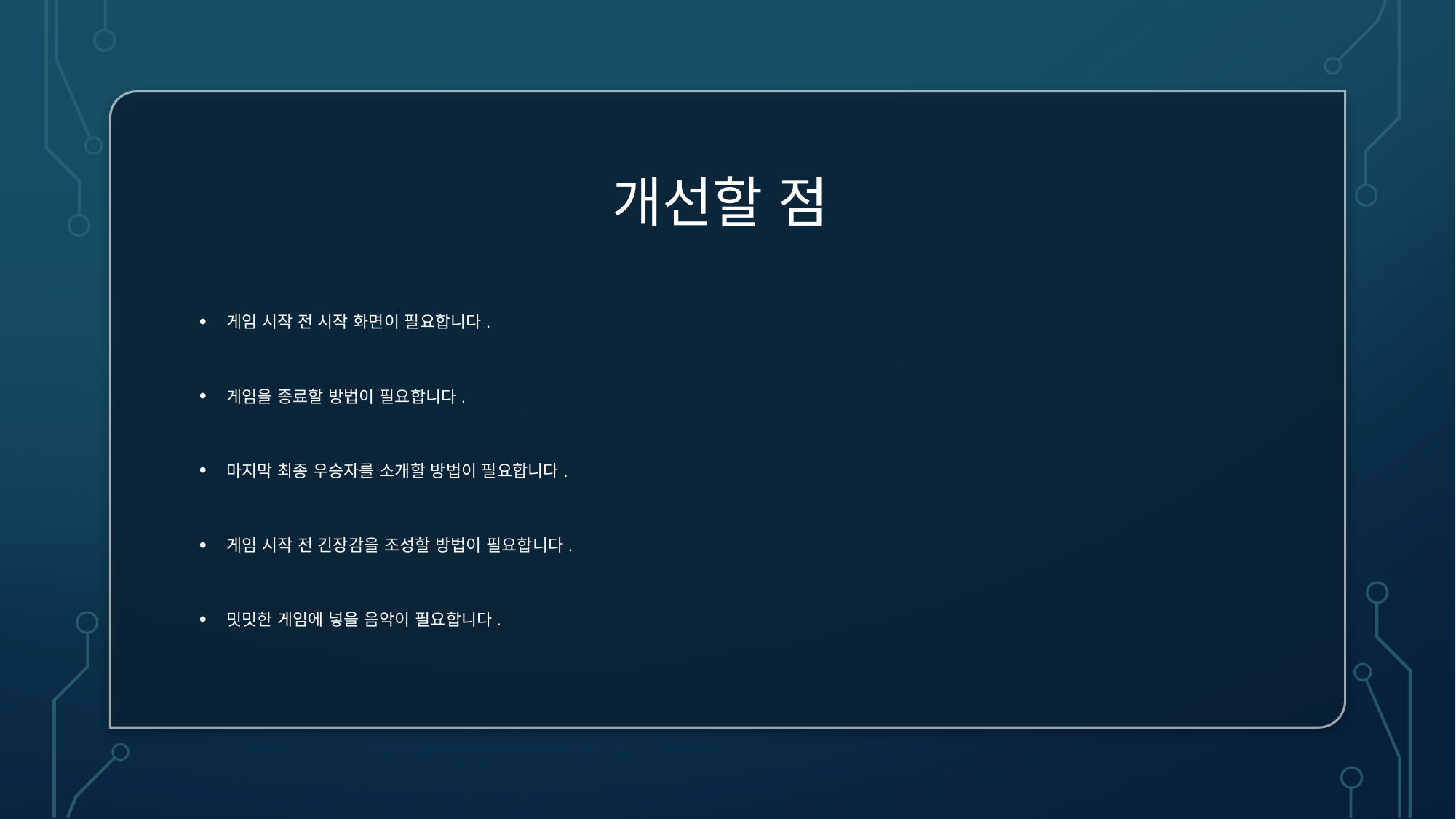

# 개선할 점
게임 시작 전 시작 화면이 필요합니다.

게임을 종료할 방법이 필요합니다.

마지막 최종 우승자를 소개할 방법이 필요합니다.

게임 시작 전 긴장감을 조성할 방법이 필요합니다.

밋밋한 게임에 넣을 음악이 필요합니다.